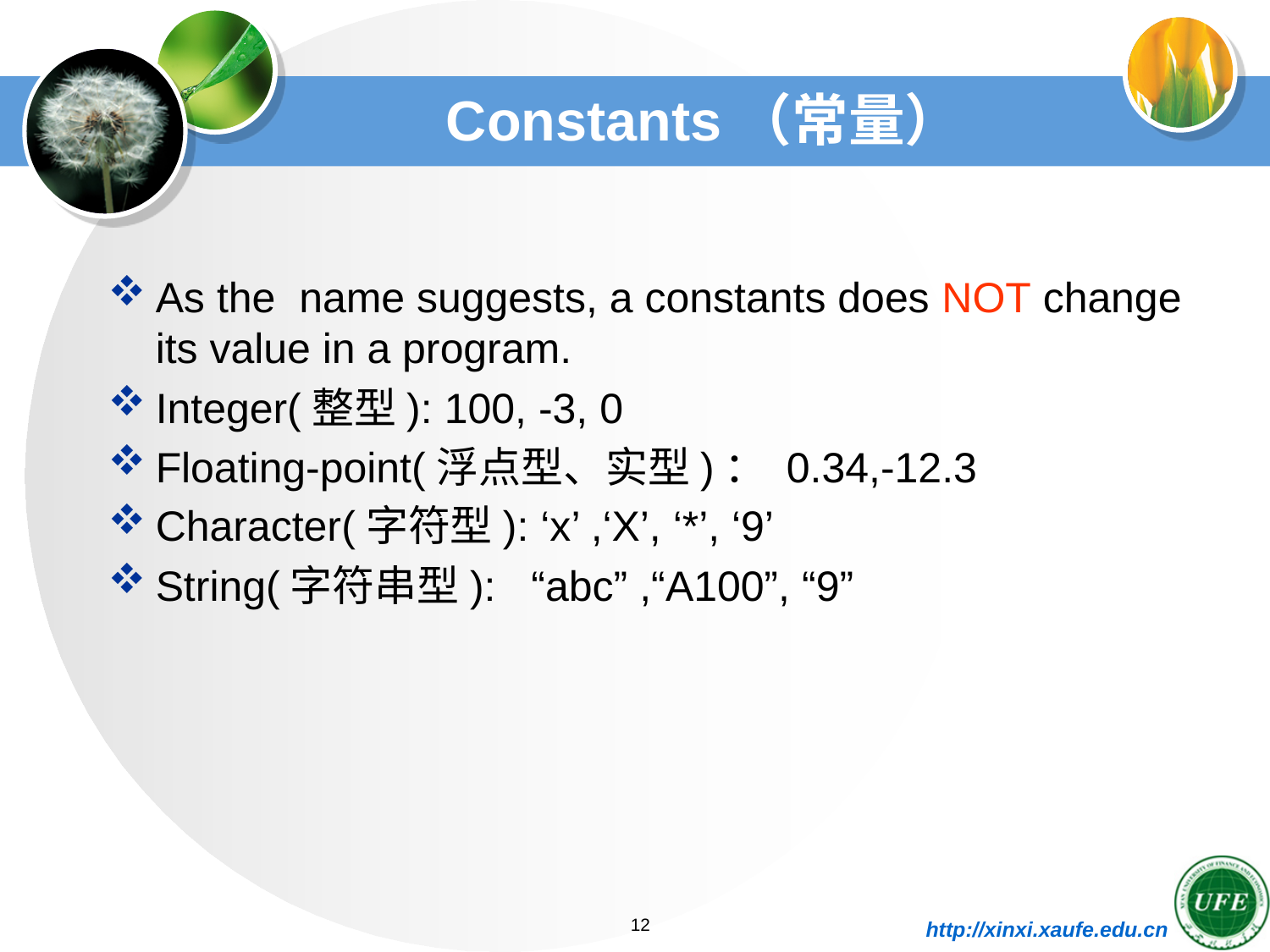

# Constants（常量）
As the  name suggests, a constants does NOT change its value in a program.
Integer(整型): 100, -3, 0
Floating-point(浮点型、实型)： 0.34,-12.3
Character(字符型): ‘x’ ,‘X’, ‘*’, ‘9’
String(字符串型):   “abc” ,“A100”, “9”
12
http://xinxi.xaufe.edu.cn